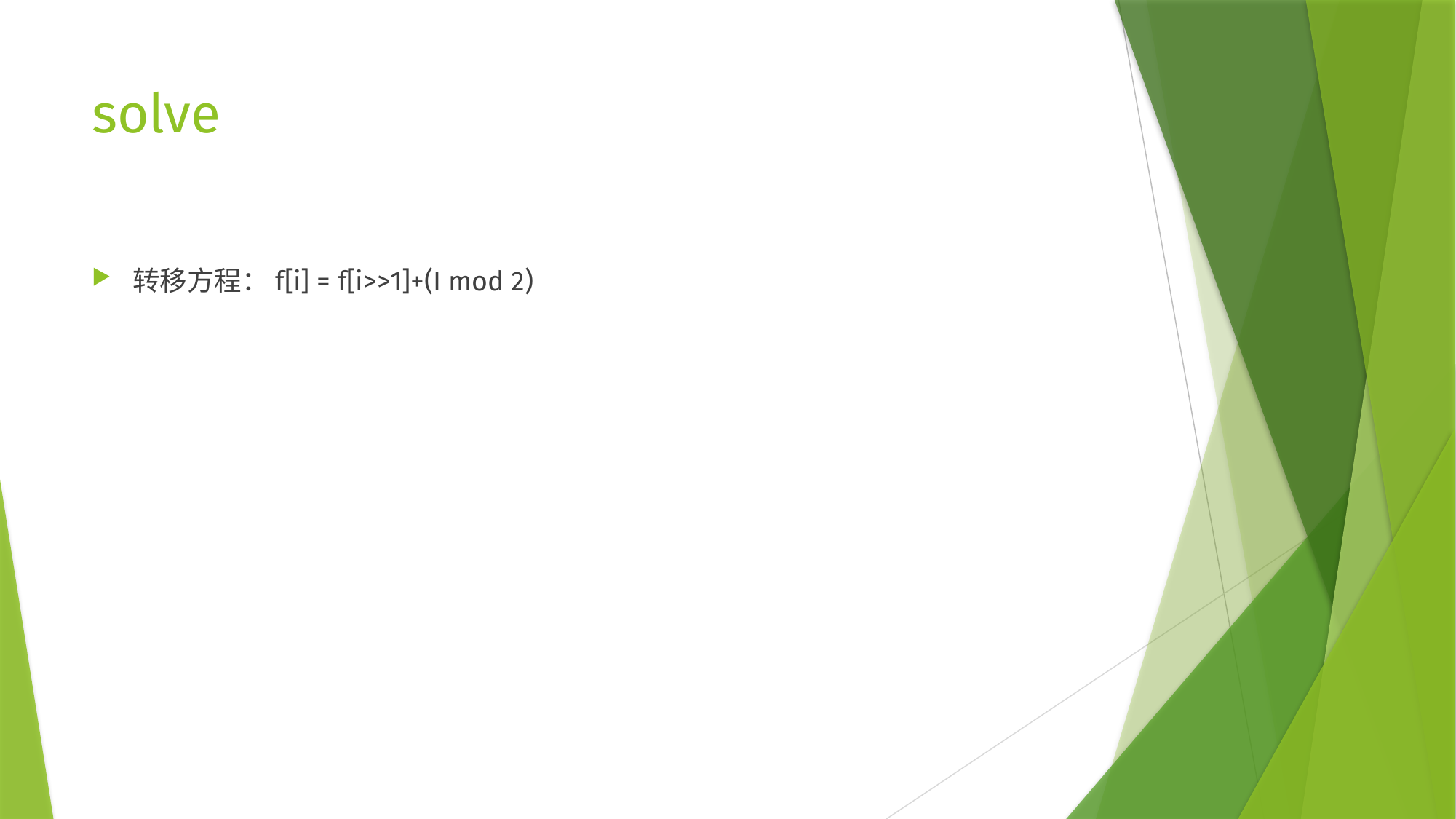

# solve
转移方程：f[i] = f[i>>1]+(I mod 2)